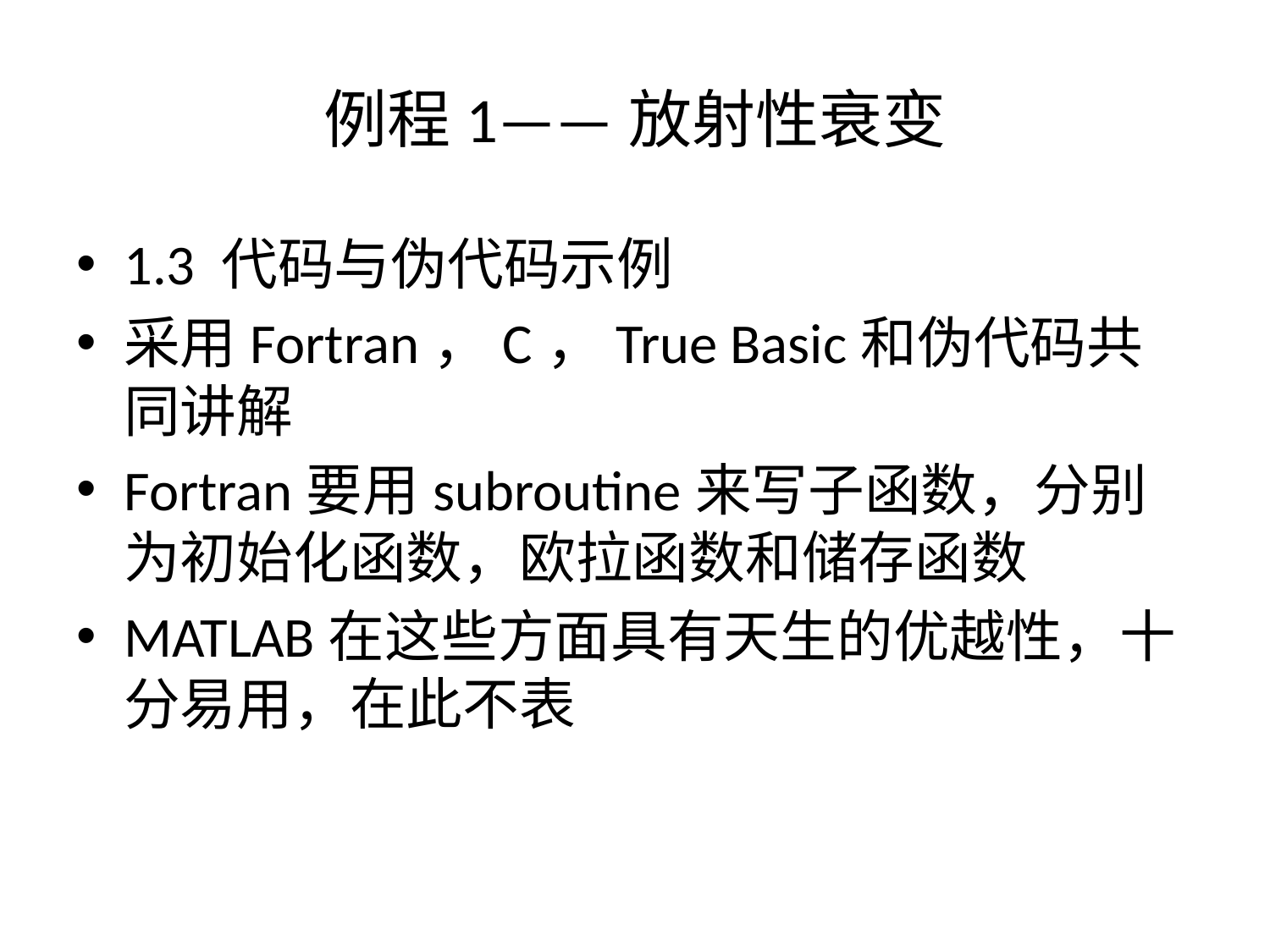

# 例程1——放射性衰变
1.3 代码与伪代码示例
采用Fortran，C，True Basic和伪代码共同讲解
Fortran要用subroutine来写子函数，分别为初始化函数，欧拉函数和储存函数
MATLAB在这些方面具有天生的优越性，十分易用，在此不表